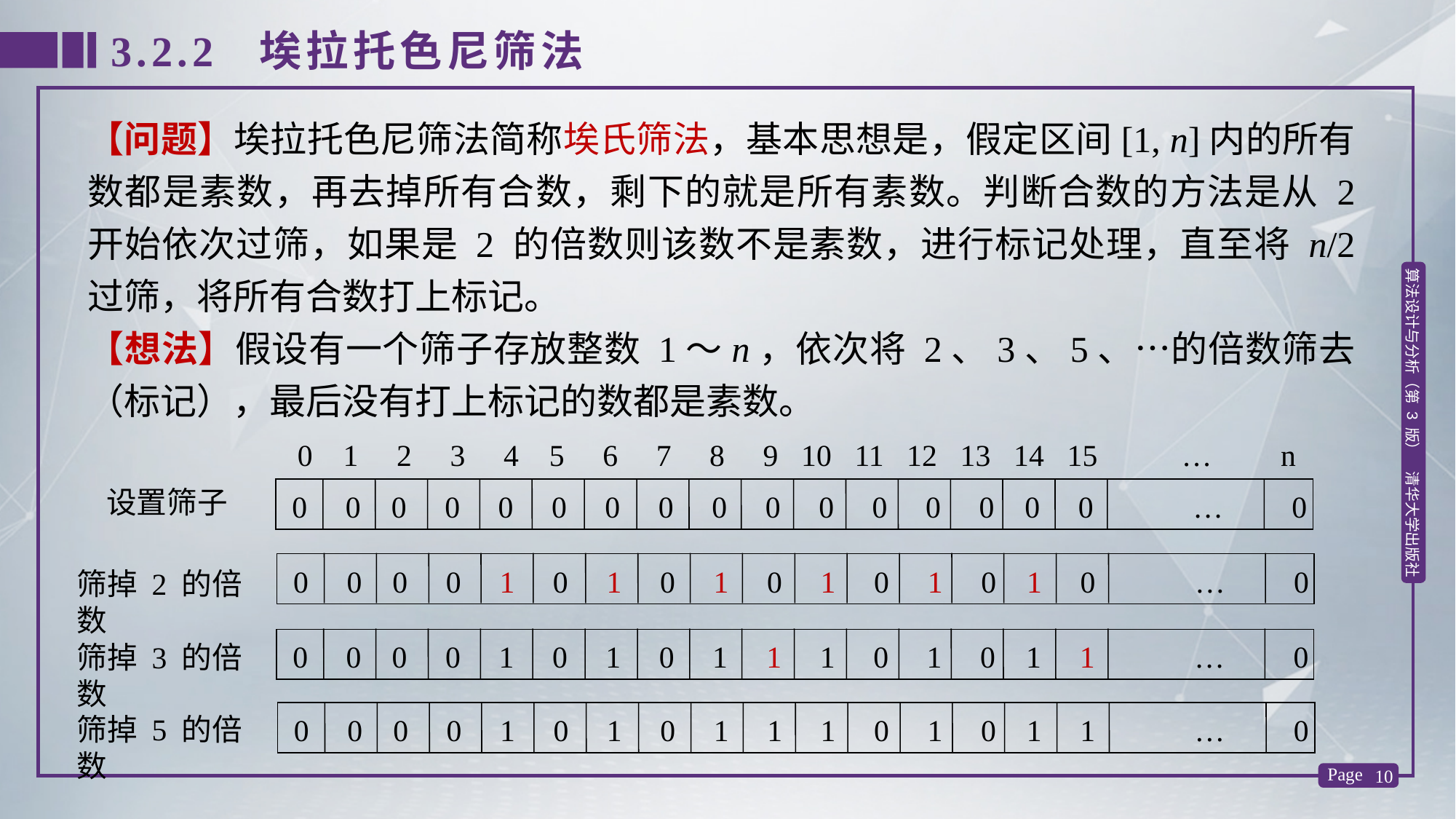

3.2.2  埃拉托色尼筛法
【问题】埃拉托色尼筛法简称埃氏筛法，基本思想是，假定区间[1, n]内的所有数都是素数，再去掉所有合数，剩下的就是所有素数。判断合数的方法是从 2 开始依次过筛，如果是 2 的倍数则该数不是素数，进行标记处理，直至将 n/2 过筛，将所有合数打上标记。
【想法】假设有一个筛子存放整数 1～n，依次将 2、3、5、…的倍数筛去（标记），最后没有打上标记的数都是素数。
 0    1     2     3     4    5     6     7     8     9   10   11   12   13   14   15           …         n

 0     0    0     0     0     0     0     0     0     0     0     0     0     0    0     0             …         0

设置筛子

 0     0    0     0     1     0     1     0     1     0     1     0     1     0    1     0             …         0

筛掉 2 的倍数

 0     0    0     0     1     0     1     0     1     1     1     0     1     0    1     1             …         0

筛掉 3 的倍数

 0     0    0     0     1     0     1     0     1     1     1     0     1     0    1     1             …         0

筛掉 5 的倍数